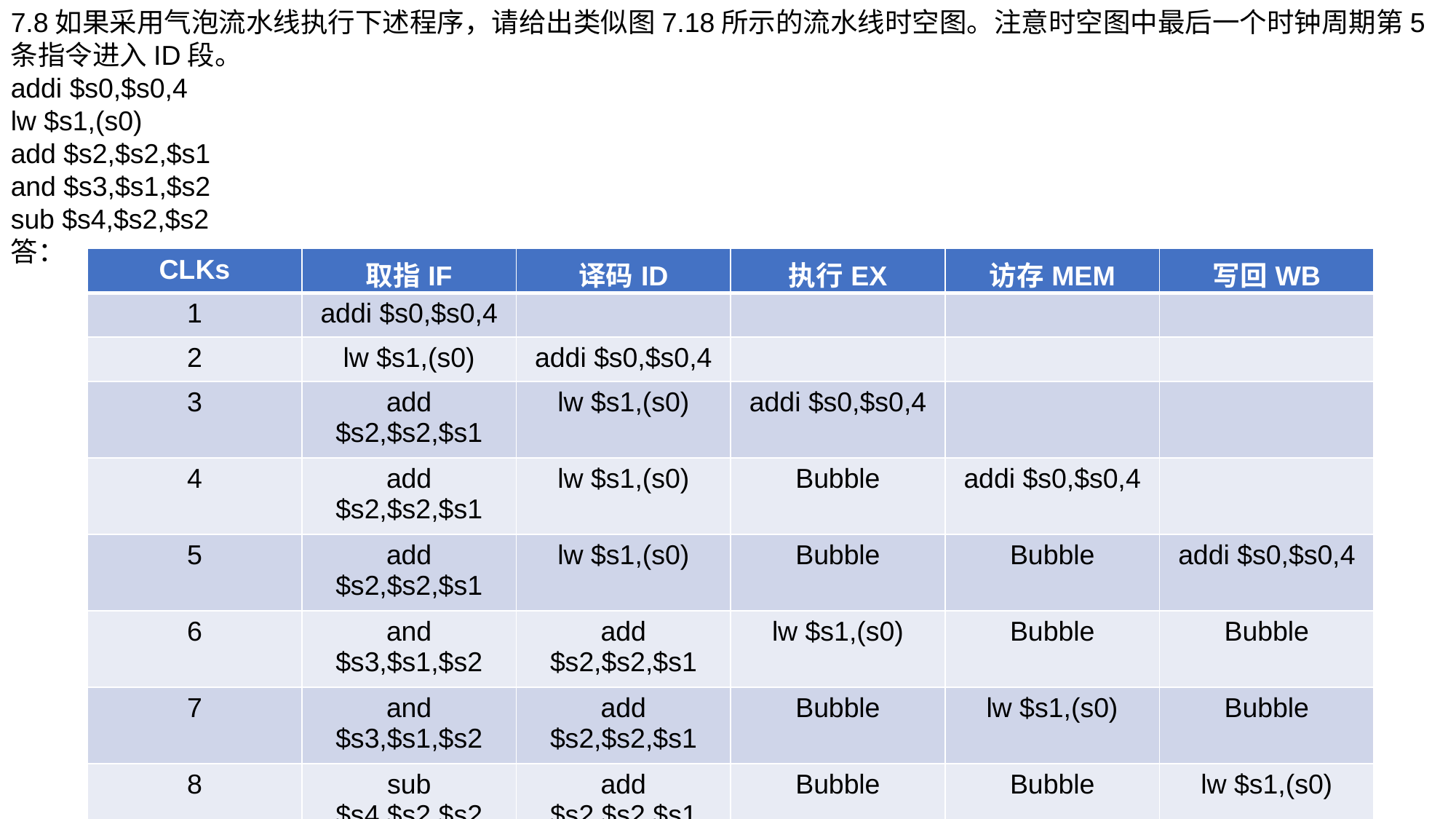

7.8如果采用气泡流水线执行下述程序，请给出类似图7.18所示的流水线时空图。注意时空图中最后一个时钟周期第5条指令进入ID段。
addi $s0,$s0,4
lw $s1,(s0)
add $s2,$s2,$s1
and $s3,$s1,$s2
sub $s4,$s2,$s2
答：
| CLKs | 取指IF | 译码ID | 执行EX | 访存MEM | 写回WB |
| --- | --- | --- | --- | --- | --- |
| 1 | addi $s0,$s0,4 |  |  |  |  |
| 2 | lw $s1,(s0) | addi $s0,$s0,4 |  |  |  |
| 3 | add $s2,$s2,$s1 | lw $s1,(s0) | addi $s0,$s0,4 |  |  |
| 4 | add $s2,$s2,$s1 | lw $s1,(s0) | Bubble | addi $s0,$s0,4 |  |
| 5 | add $s2,$s2,$s1 | lw $s1,(s0) | Bubble | Bubble | addi $s0,$s0,4 |
| 6 | and $s3,$s1,$s2 | add $s2,$s2,$s1 | lw $s1,(s0) | Bubble | Bubble |
| 7 | and $s3,$s1,$s2 | add $s2,$s2,$s1 | Bubble | lw $s1,(s0) | Bubble |
| 8 | sub $s4,$s2,$s2 | add $s2,$s2,$s1 | Bubble | Bubble | lw $s1,(s0) |
| 9 | Next Instr | sub $s4,$s2,$s2 | add $s2,$s2,$s1 | Bubble | Bubble |